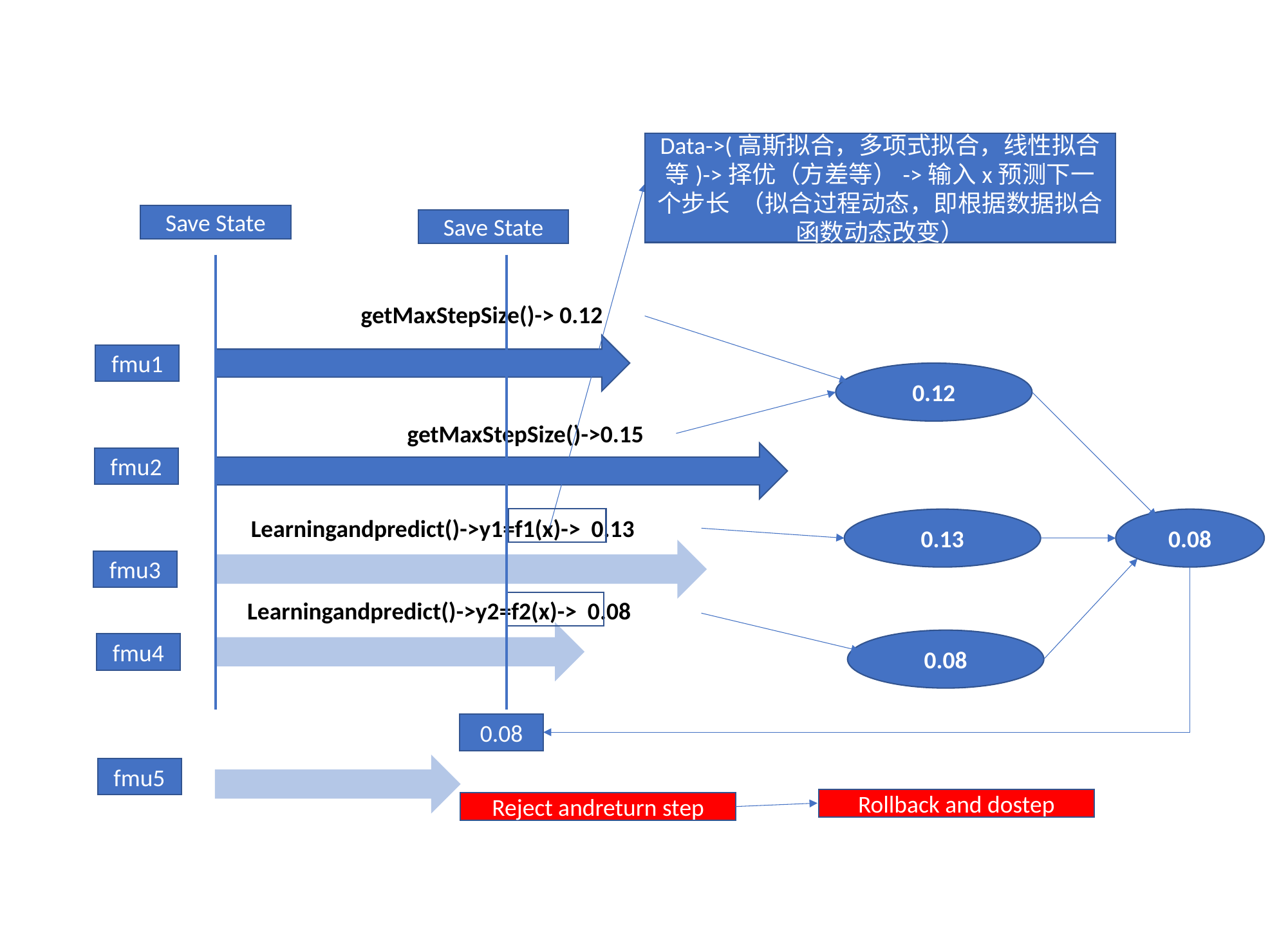

Data->(高斯拟合，多项式拟合，线性拟合等)->择优（方差等）->输入x预测下一个步长  （拟合过程动态，即根据数据拟合函数动态改变）
Save State
Save State
getMaxStepSize()-> 0.12

fmu1
0.12
getMaxStepSize()->0.15

fmu2
Learningandpredict()->y1=f1(x)->  0.13

0.13
0.08

fmu3
Learningandpredict()->y2=f2(x)->  0.08

0.08
fmu4
0.08

fmu5
Rollback and dostep
Reject andreturn step